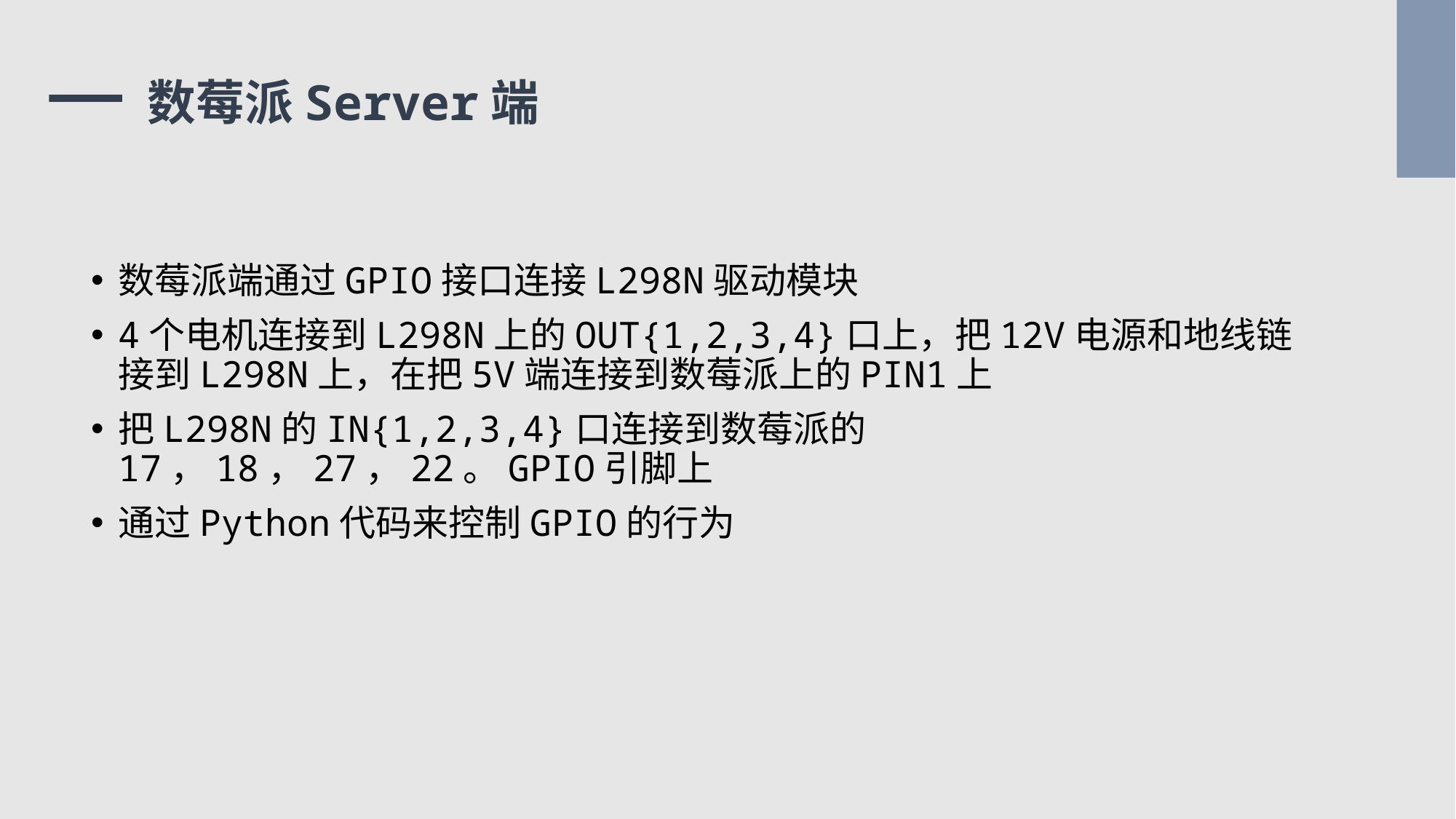

# 数莓派Server端
数莓派端通过GPIO接口连接L298N驱动模块
4个电机连接到L298N上的OUT{1,2,3,4}口上，把12V电源和地线链接到L298N上，在把5V端连接到数莓派上的PIN1上
把L298N的IN{1,2,3,4}口连接到数莓派的17，18，27，22。GPIO引脚上
通过Python代码来控制GPIO的行为